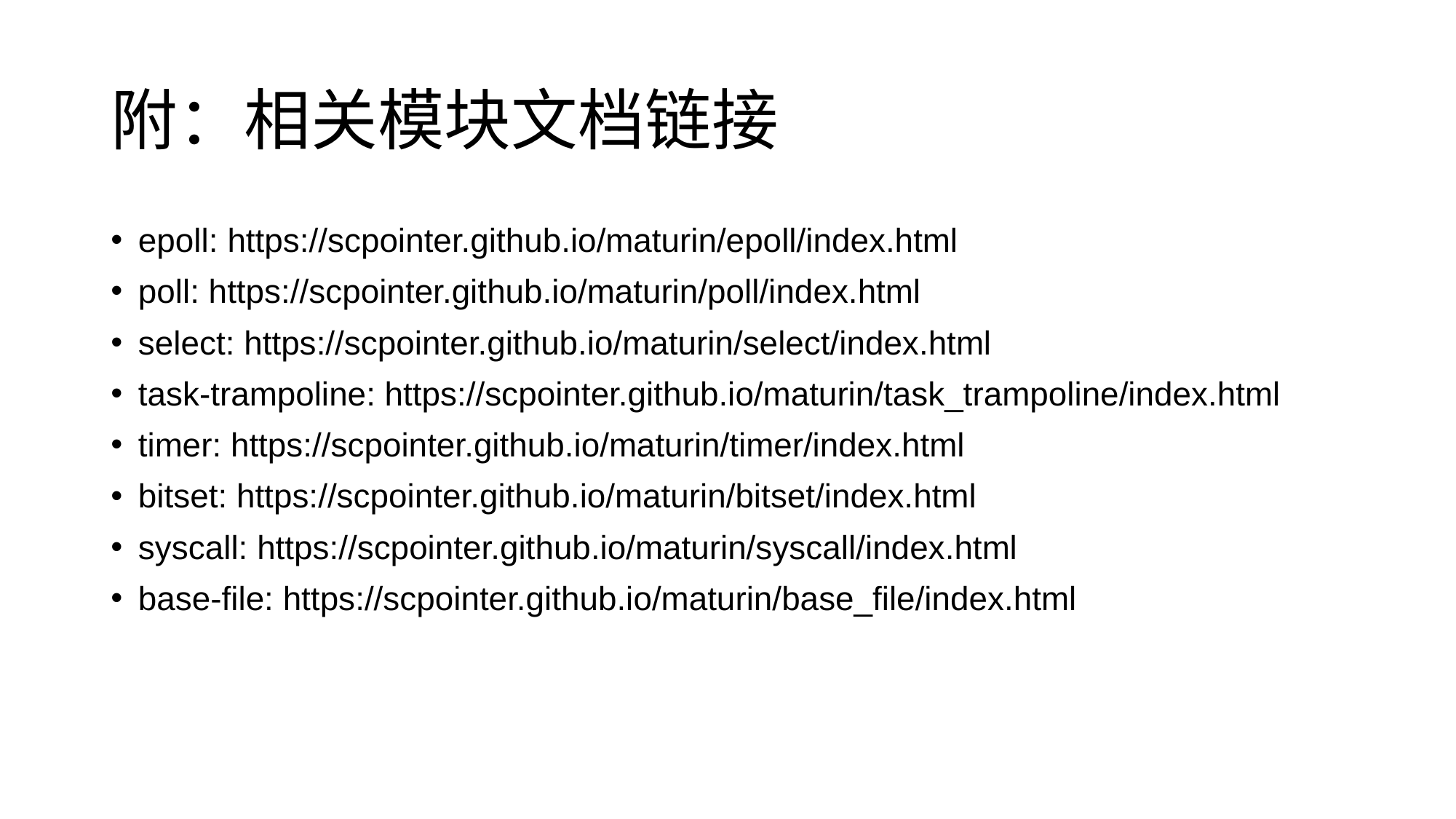

# 附：相关模块文档链接
epoll: https://scpointer.github.io/maturin/epoll/index.html
poll: https://scpointer.github.io/maturin/poll/index.html
select: https://scpointer.github.io/maturin/select/index.html
task-trampoline: https://scpointer.github.io/maturin/task_trampoline/index.html
timer: https://scpointer.github.io/maturin/timer/index.html
bitset: https://scpointer.github.io/maturin/bitset/index.html
syscall: https://scpointer.github.io/maturin/syscall/index.html
base-file: https://scpointer.github.io/maturin/base_file/index.html